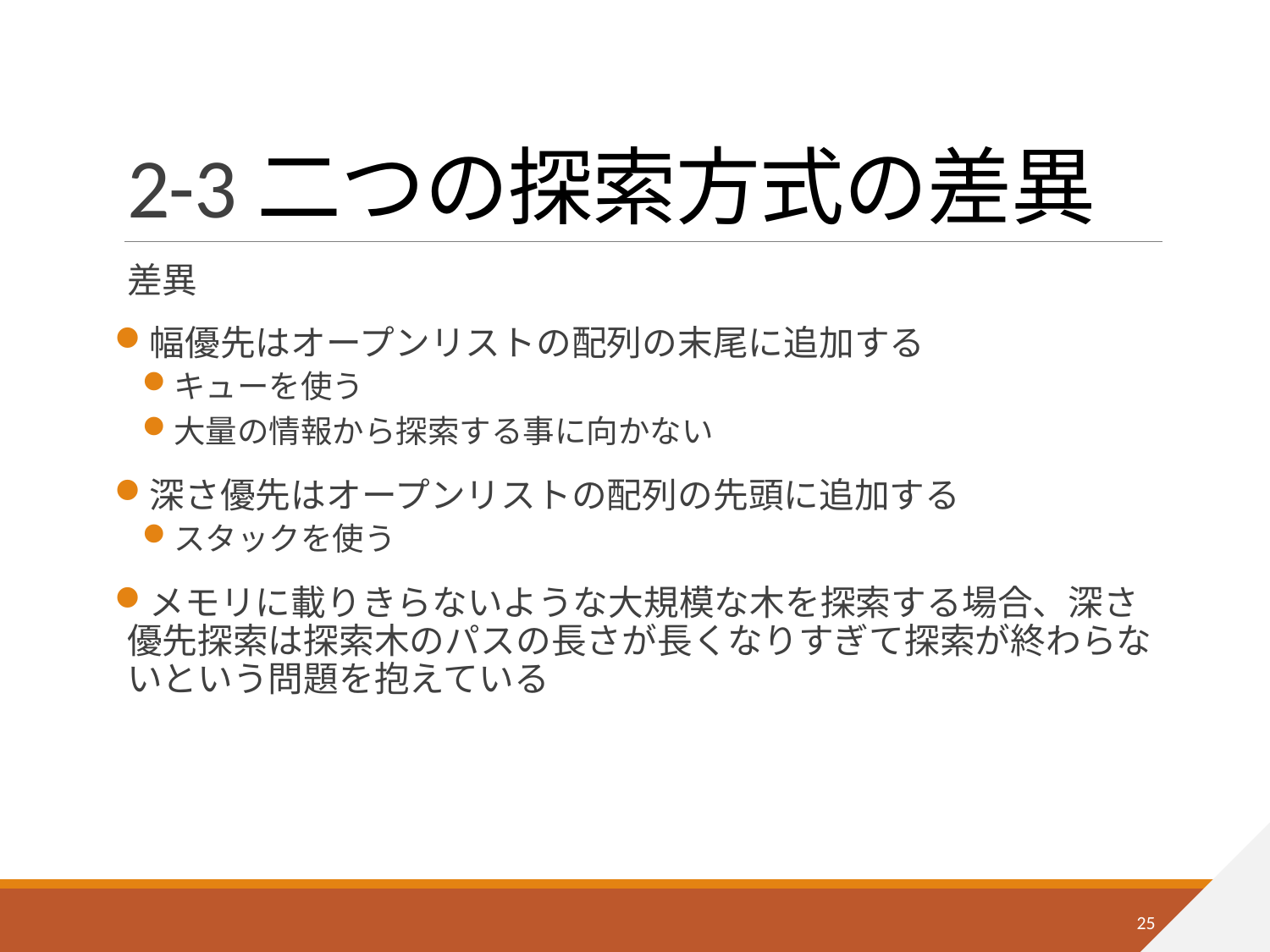

# 2-3二つの探索方式の差異
差異
幅優先はオープンリストの配列の末尾に追加する
キューを使う
大量の情報から探索する事に向かない
深さ優先はオープンリストの配列の先頭に追加する
スタックを使う
メモリに載りきらないような大規模な木を探索する場合、深さ優先探索は探索木のパスの長さが長くなりすぎて探索が終わらないという問題を抱えている

25